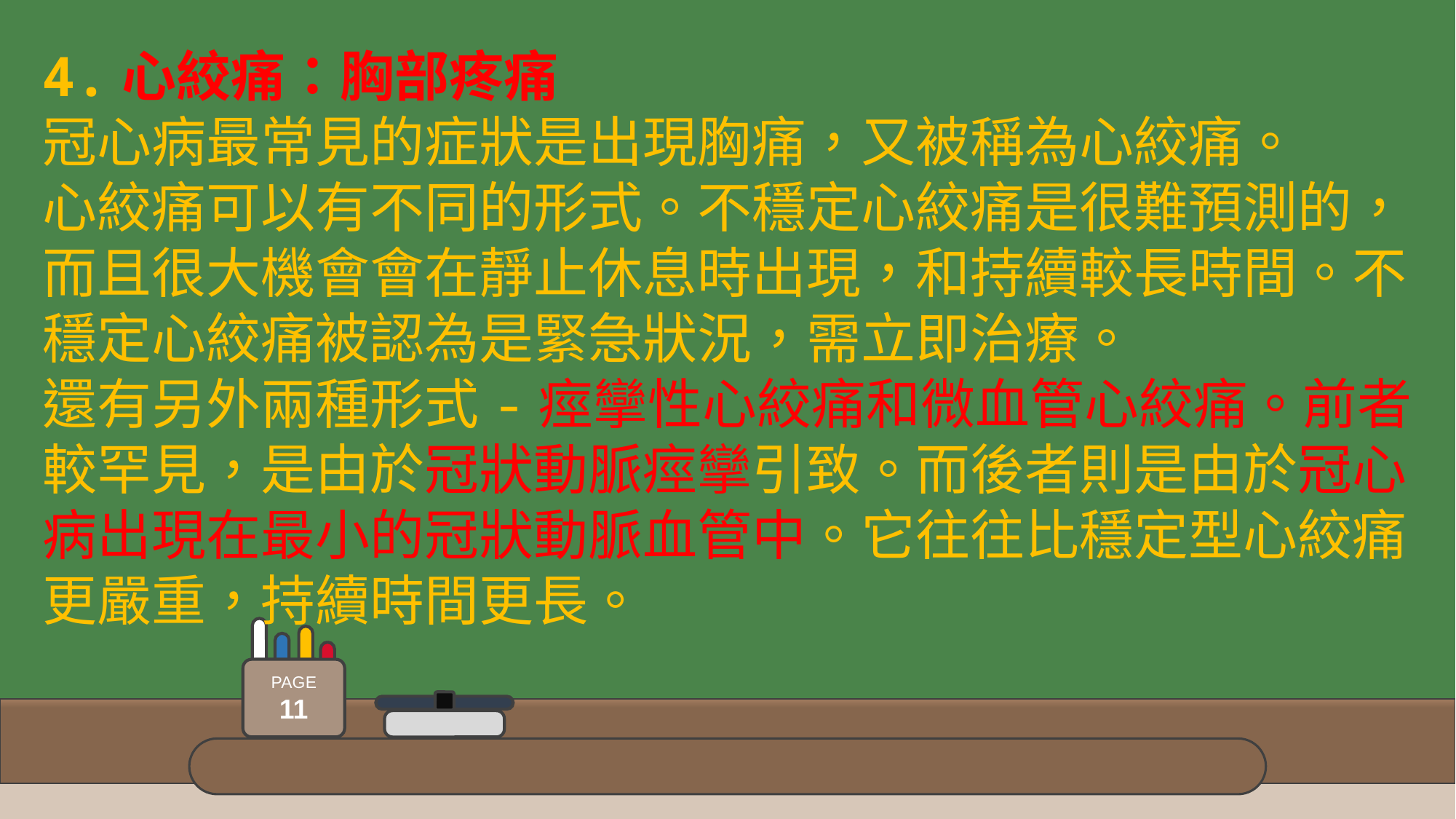

4.心絞痛：胸部疼痛
冠心病最常見的症狀是出現胸痛，又被稱為心絞痛。
心絞痛可以有不同的形式。不穩定心絞痛是很難預測的，而且很大機會會在靜止休息時出現，和持續較長時間。不穩定心絞痛被認為是緊急狀況，需立即治療。
還有另外兩種形式-痙攣性心絞痛和微血管心絞痛。前者較罕見，是由於冠狀動脈痙攣引致。而後者則是由於冠心病出現在最小的冠狀動脈血管中。它往往比穩定型心絞痛更嚴重，持續時間更長。

PAGE
11